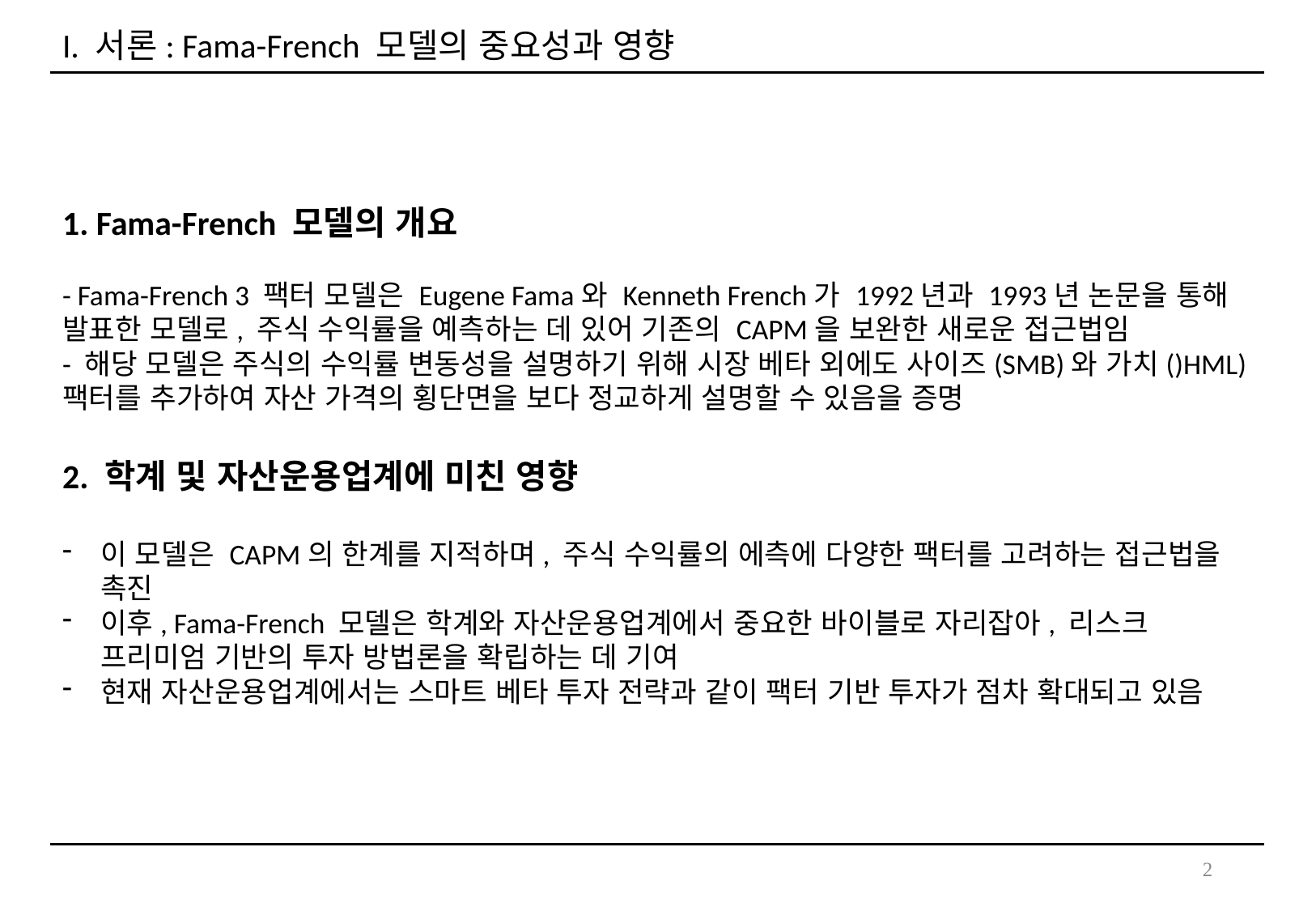

I. 서론: Fama-French 모델의 중요성과 영향
1. Fama-French 모델의 개요

- Fama-French 3 팩터 모델은 Eugene Fama와 Kenneth French가 1992년과 1993년 논문을 통해 발표한 모델로, 주식 수익률을 예측하는 데 있어 기존의 CAPM을 보완한 새로운 접근법임
- 해당 모델은 주식의 수익률 변동성을 설명하기 위해 시장 베타 외에도 사이즈(SMB)와 가치()HML) 팩터를 추가하여 자산 가격의 횡단면을 보다 정교하게 설명할 수 있음을 증명

2. 학계 및 자산운용업계에 미친 영향

이 모델은 CAPM의 한계를 지적하며, 주식 수익률의 에측에 다양한 팩터를 고려하는 접근법을 촉진
이후, Fama-French 모델은 학계와 자산운용업계에서 중요한 바이블로 자리잡아, 리스크 프리미엄 기반의 투자 방법론을 확립하는 데 기여
현재 자산운용업계에서는 스마트 베타 투자 전략과 같이 팩터 기반 투자가 점차 확대되고 있음
2